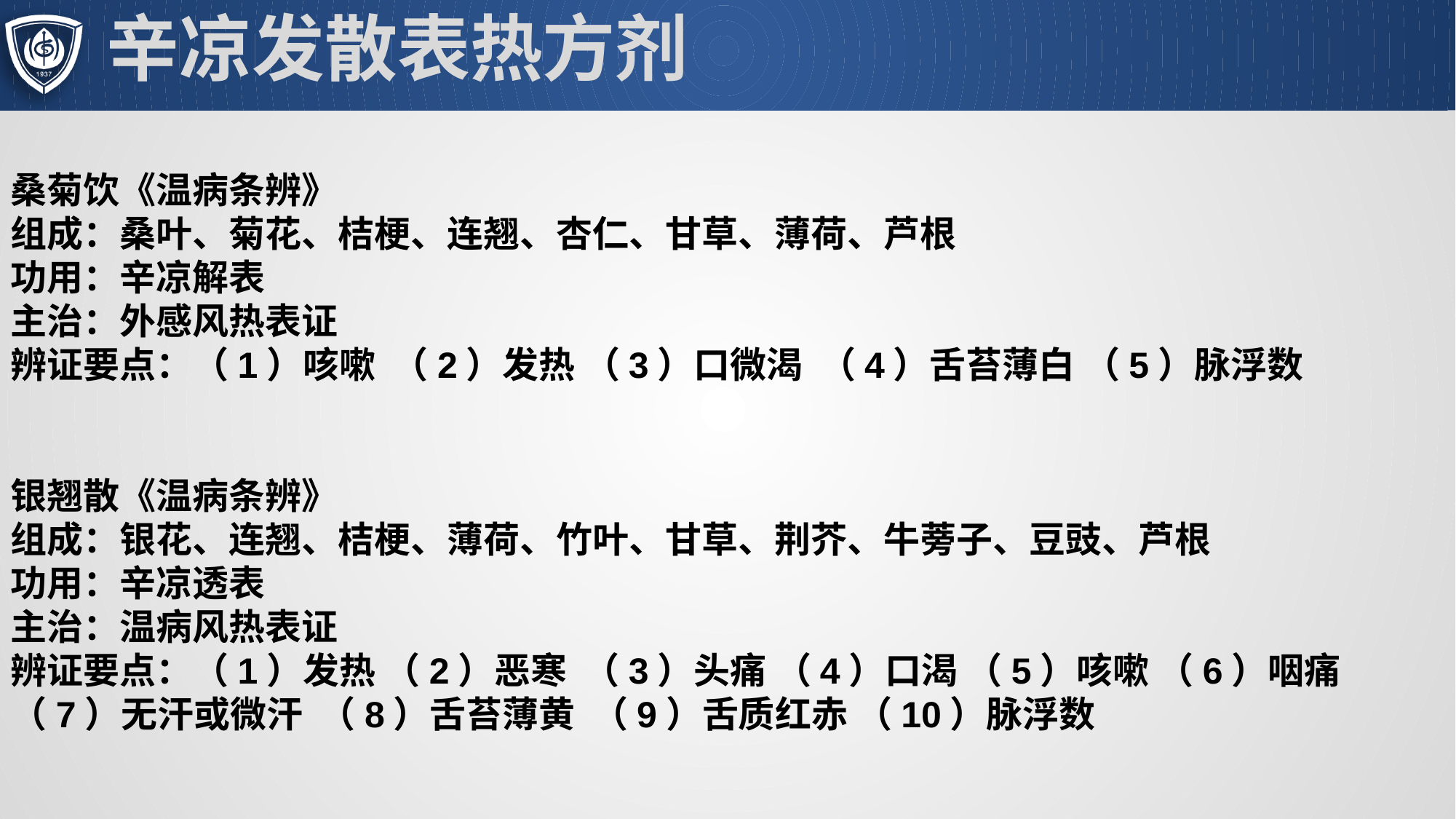

# 辛凉发散表热方剂
桑菊饮《温病条辨》组成：桑叶、菊花、桔梗、连翘、杏仁、甘草、薄荷、芦根功用：辛凉解表主治：外感风热表证辨证要点：（1）咳嗽  （2）发热 （3）口微渴  （4）舌苔薄白 （5）脉浮数

银翘散《温病条辨》组成：银花、连翘、桔梗、薄荷、竹叶、甘草、荆芥、牛蒡子、豆豉、芦根功用：辛凉透表主治：温病风热表证辨证要点：（1）发热 （2）恶寒  （3）头痛 （4）口渴 （5）咳嗽 （6）咽痛 （7）无汗或微汗  （8）舌苔薄黄  （9）舌质红赤 （10）脉浮数